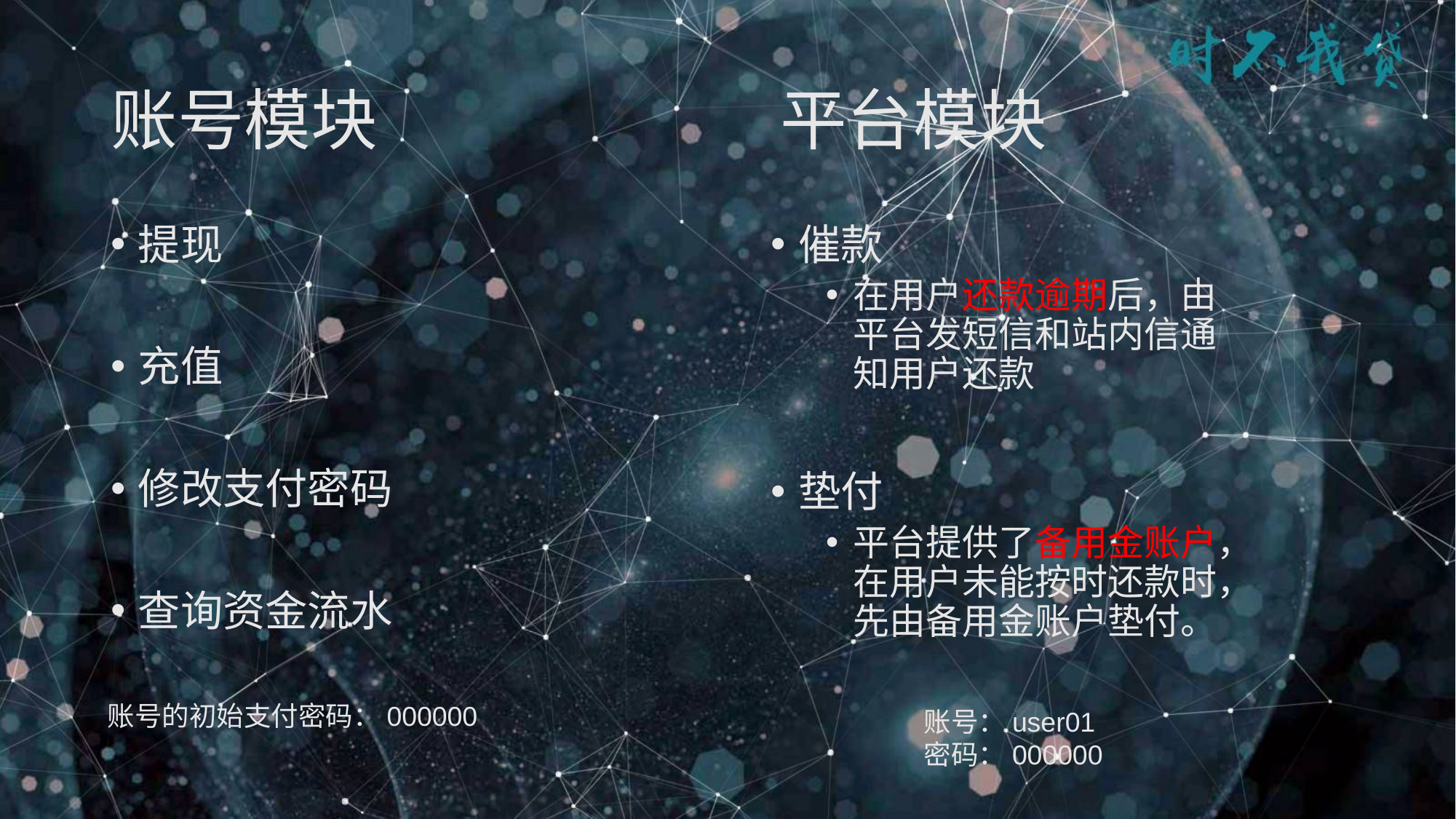

# 账号模块
平台模块
提现

充值

修改支付密码

查询资金流水

催款
在用户还款逾期后，由平台发短信和站内信通知用户还款

垫付
平台提供了备用金账户，在用户未能按时还款时，先由备用金账户垫付。

账号的初始支付密码：000000
账号：user01
密码：000000